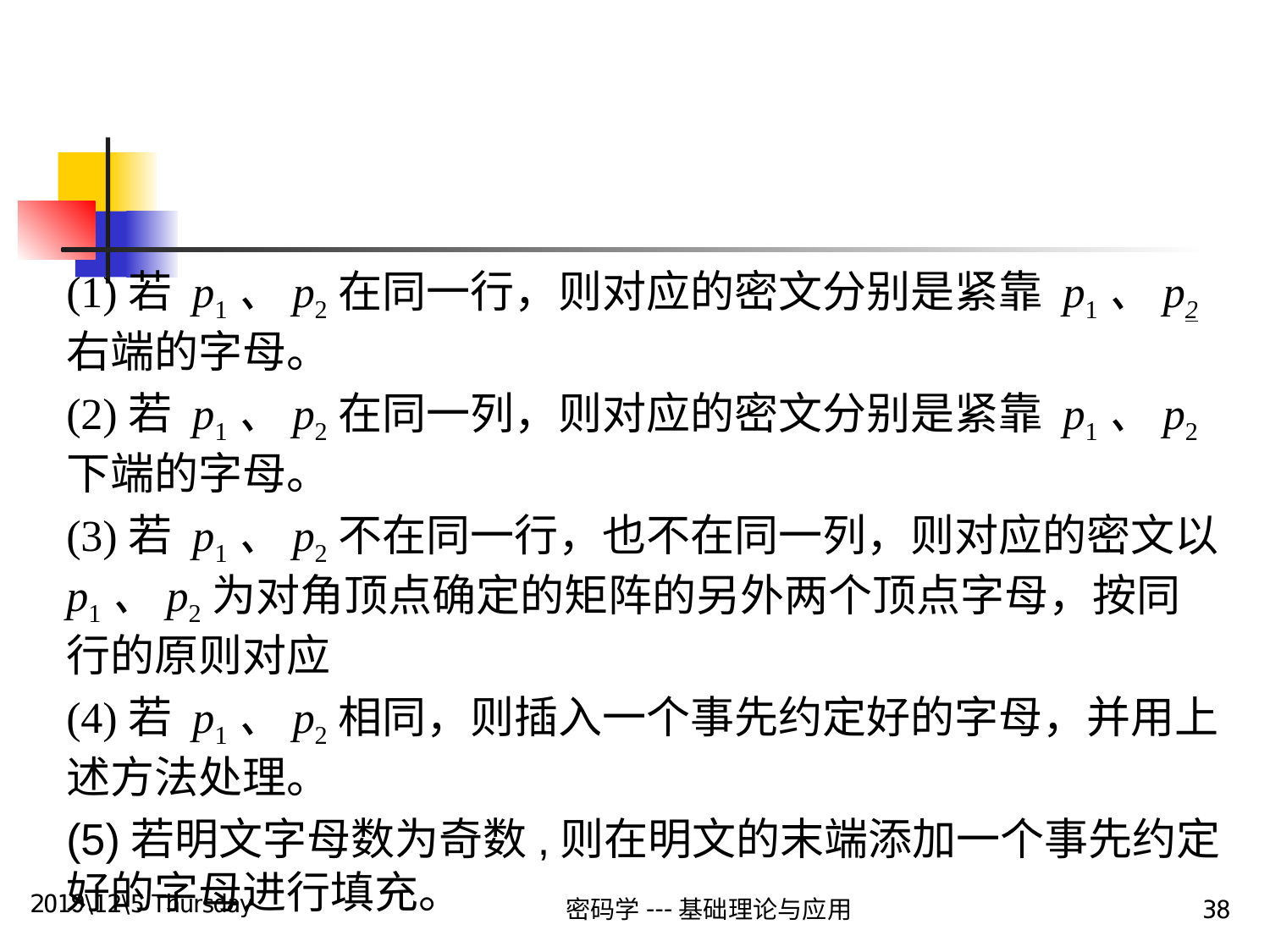

#
(1)若 p1、p2在同一行，则对应的密文分别是紧靠 p1、p2右端的字母。
(2)若 p1、p2在同一列，则对应的密文分别是紧靠 p1、p2下端的字母。
(3)若 p1、p2不在同一行，也不在同一列，则对应的密文以 p1、p2为对角顶点确定的矩阵的另外两个顶点字母，按同行的原则对应
(4)若 p1、p2相同，则插入一个事先约定好的字母，并用上述方法处理。
(5)若明文字母数为奇数,则在明文的末端添加一个事先约定好的字母进行填充。

密码学---基础理论与应用
38
2019\12\5 Thursday